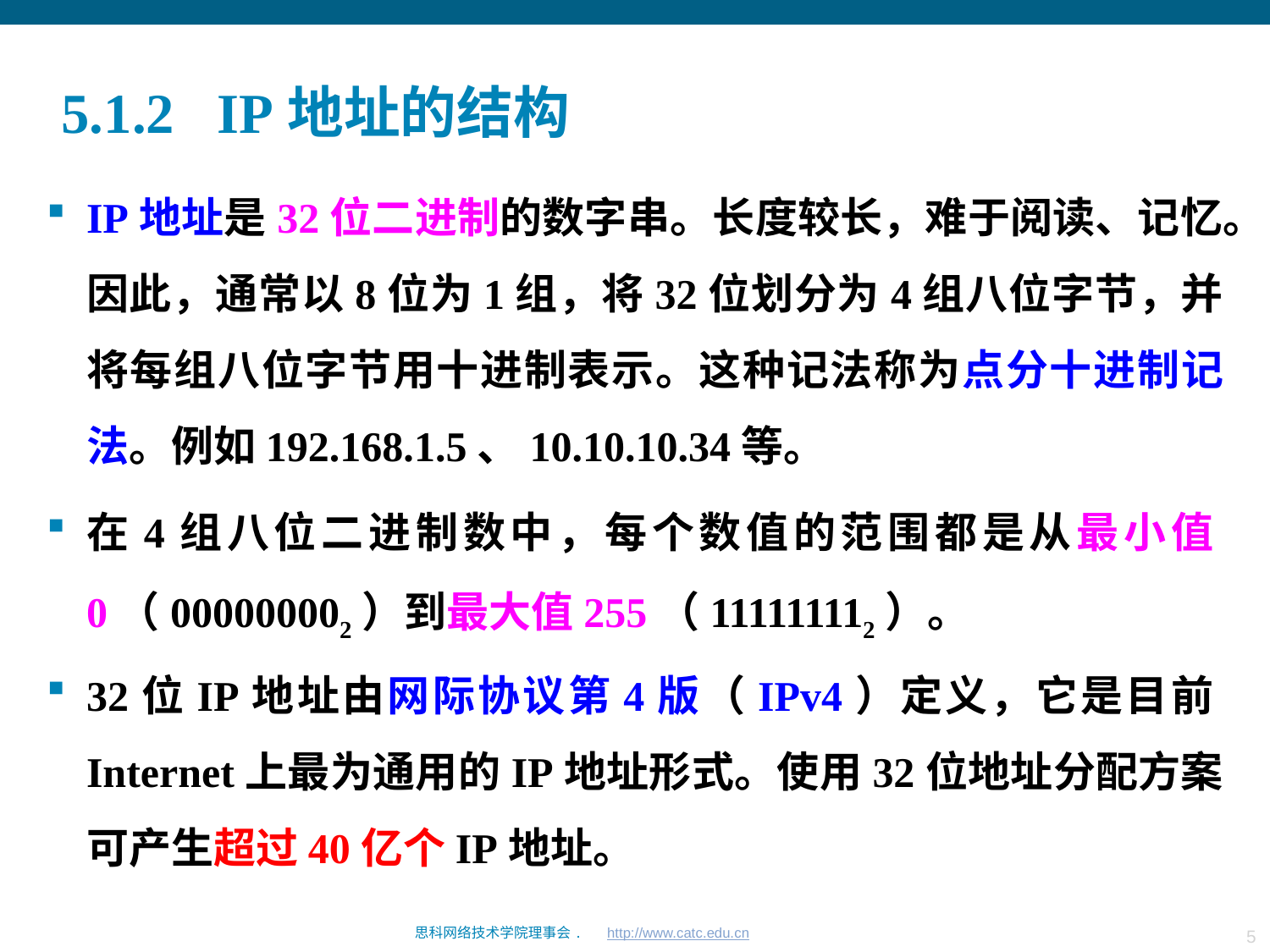

# 5.1.2   IP地址的结构
IP地址是32位二进制的数字串。长度较长，难于阅读、记忆。因此，通常以8位为1组，将32位划分为4组八位字节，并将每组八位字节用十进制表示。这种记法称为点分十进制记法。例如192.168.1.5、10.10.10.34等。
在4组八位二进制数中，每个数值的范围都是从最小值0（000000002）到最大值255（111111112）。
32位IP地址由网际协议第4版（IPv4）定义，它是目前Internet上最为通用的IP地址形式。使用32位地址分配方案可产生超过40亿个IP地址。